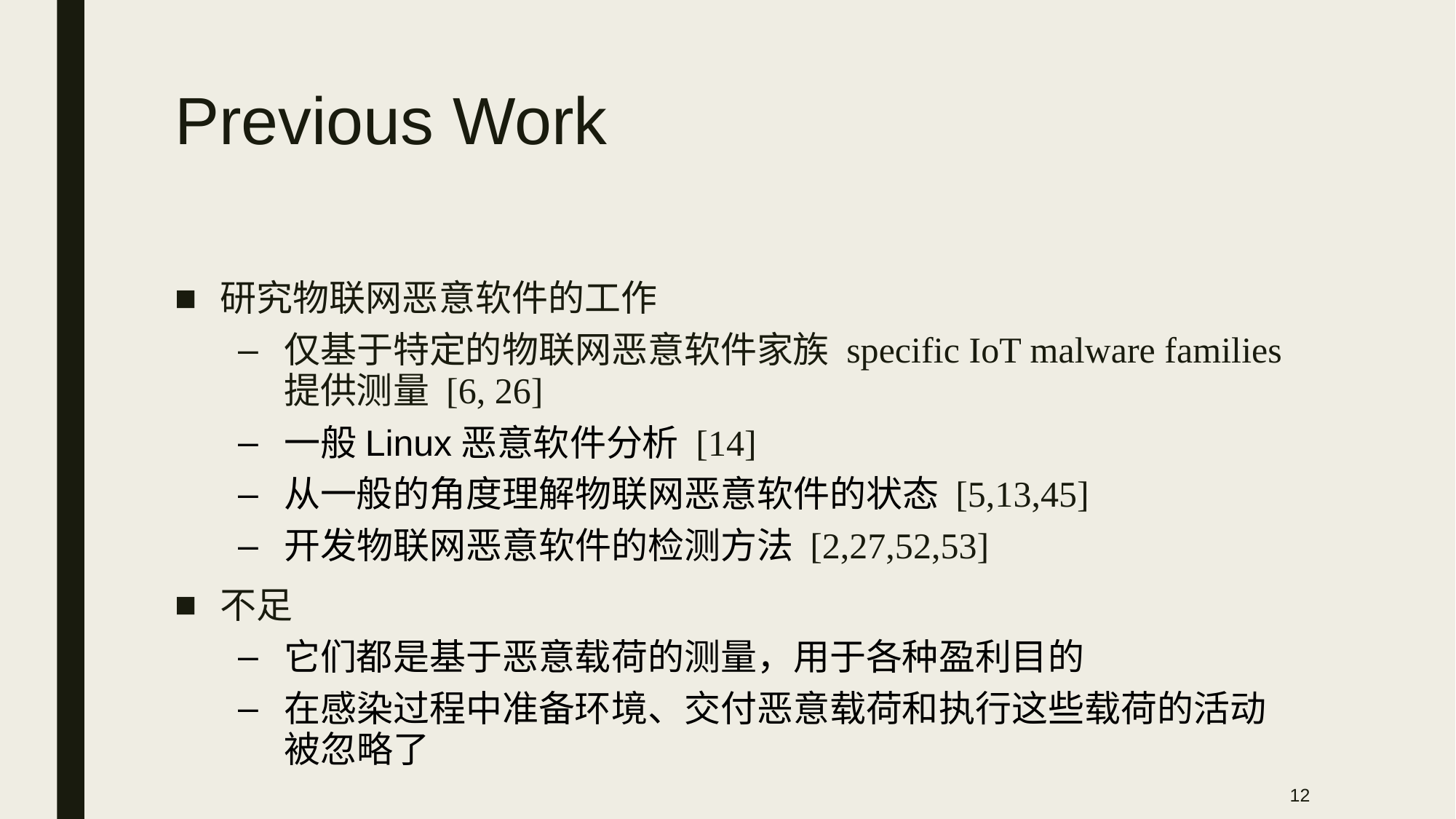

# Previous Work
研究物联网恶意软件的工作
仅基于特定的物联网恶意软件家族 specific IoT malware families提供测量 [6, 26]
一般Linux恶意软件分析 [14]
从一般的角度理解物联网恶意软件的状态 [5,13,45]
开发物联网恶意软件的检测方法 [2,27,52,53]
不足
它们都是基于恶意载荷的测量，用于各种盈利目的
在感染过程中准备环境、交付恶意载荷和执行这些载荷的活动被忽略了
12